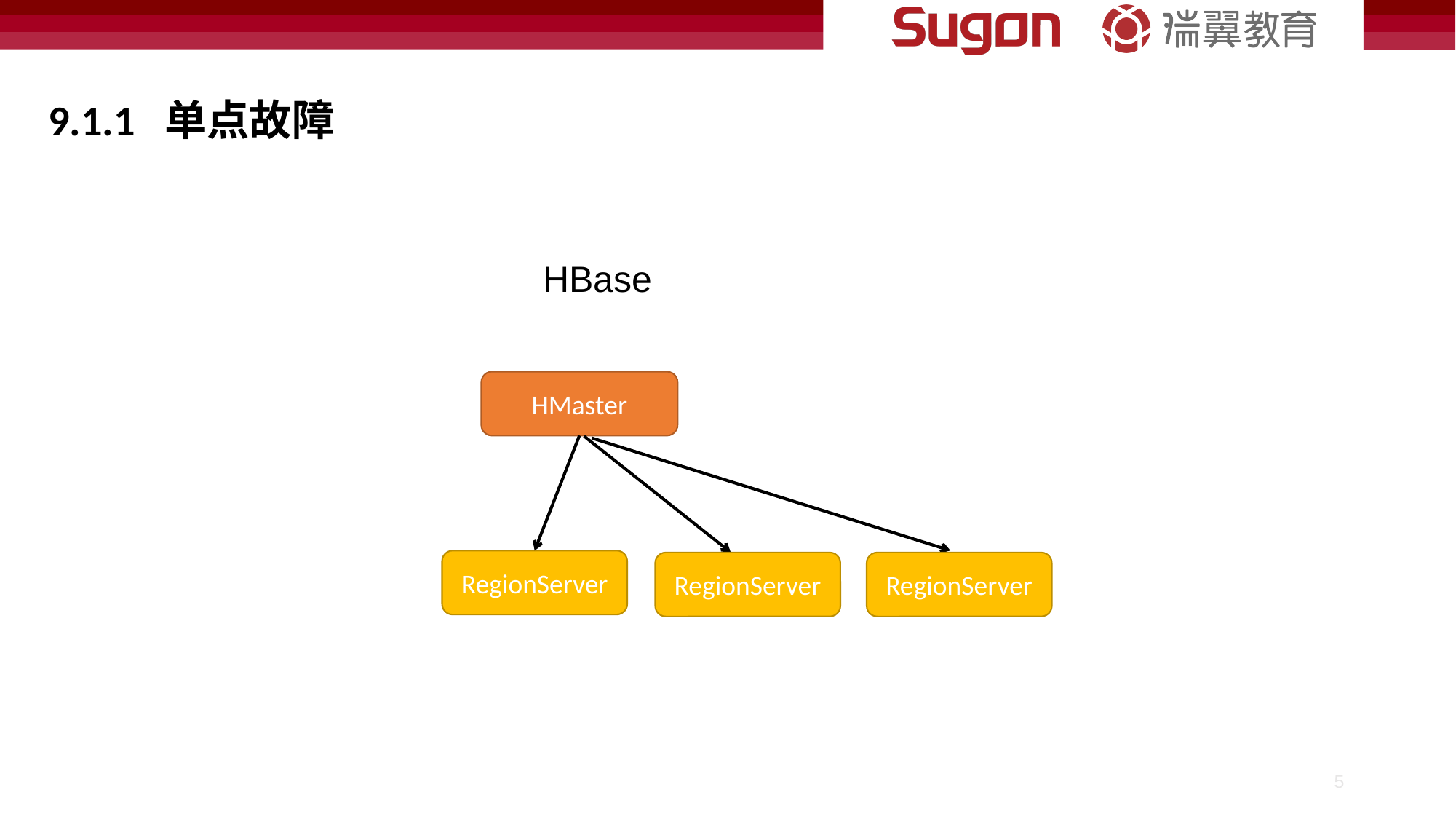

9.1.1  单点故障
HBase
HMaster
RegionServer
RegionServer
RegionServer
5